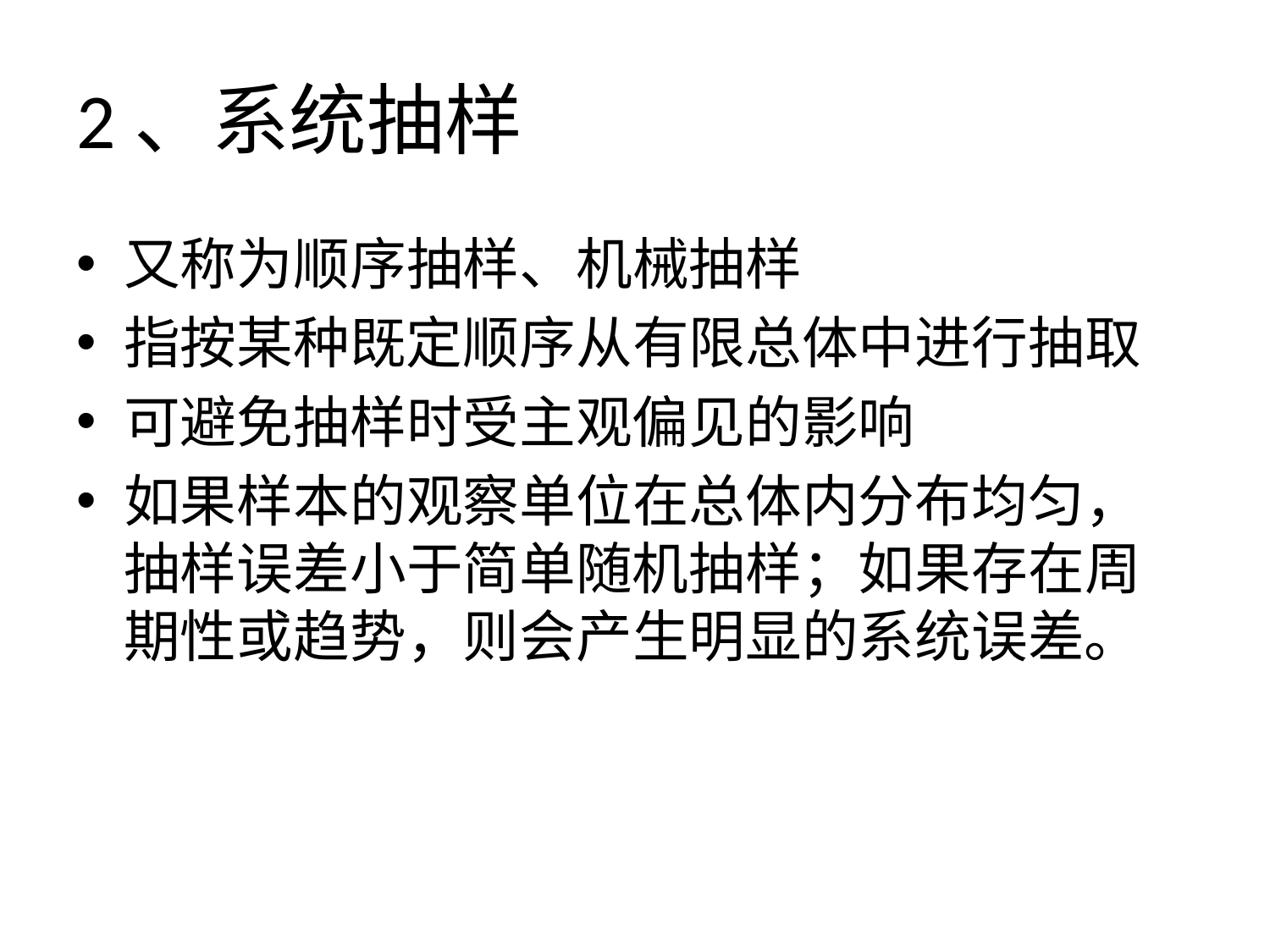

# 2、系统抽样
又称为顺序抽样、机械抽样
指按某种既定顺序从有限总体中进行抽取
可避免抽样时受主观偏见的影响
如果样本的观察单位在总体内分布均匀，抽样误差小于简单随机抽样；如果存在周期性或趋势，则会产生明显的系统误差。